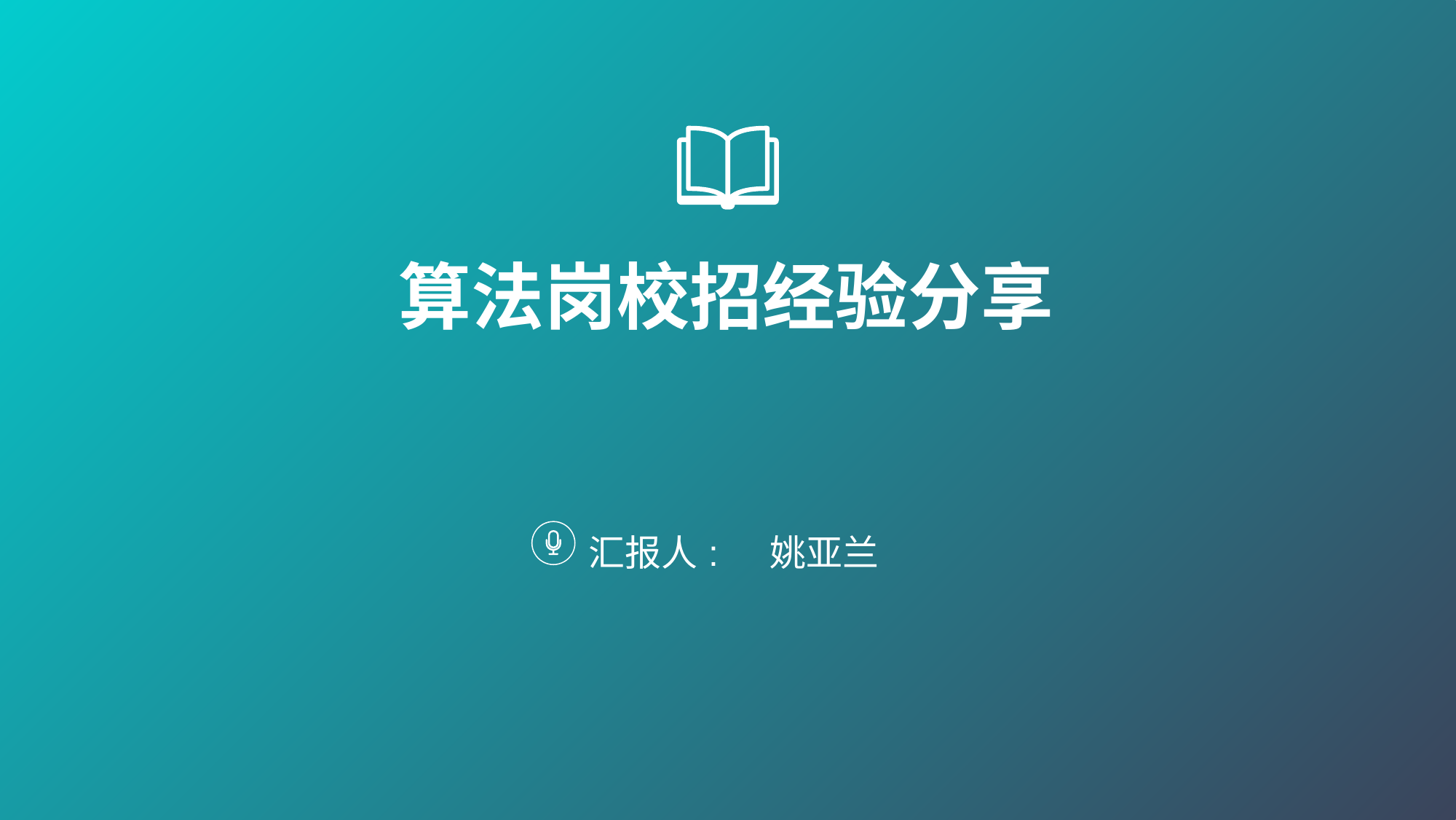

算法岗校招经验分享
|  |  |
| --- | --- |
| 汇报人: | 姚亚兰 |